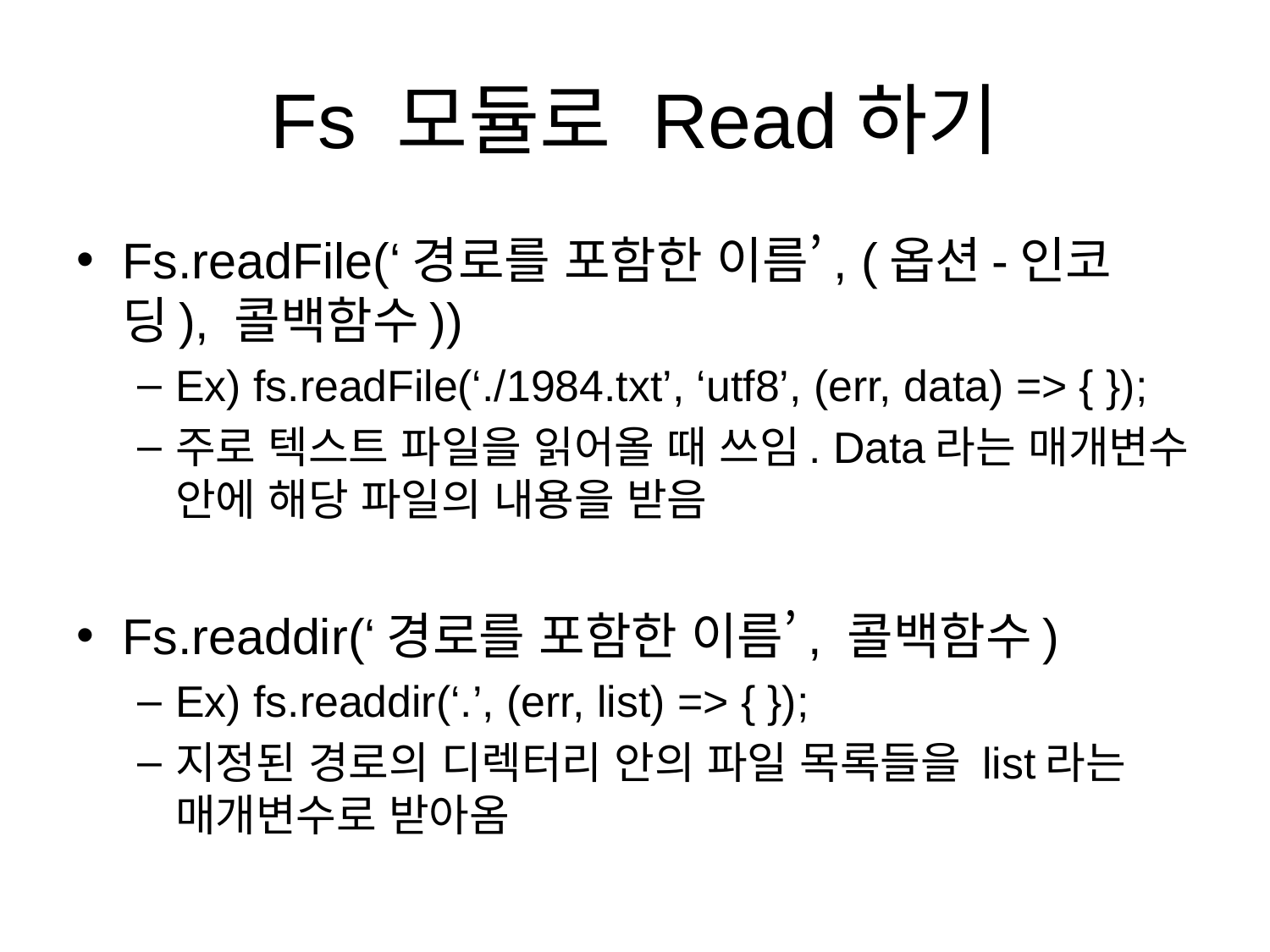

# Fs 모듈로 Read하기
Fs.readFile(‘경로를 포함한 이름’, (옵션-인코딩), 콜백함수))
Ex) fs.readFile(‘./1984.txt’, ‘utf8’, (err, data) => { });
주로 텍스트 파일을 읽어올 때 쓰임. Data라는 매개변수 안에 해당 파일의 내용을 받음

Fs.readdir(‘경로를 포함한 이름’, 콜백함수)
Ex) fs.readdir(‘.’, (err, list) => { });
지정된 경로의 디렉터리 안의 파일 목록들을 list라는 매개변수로 받아옴